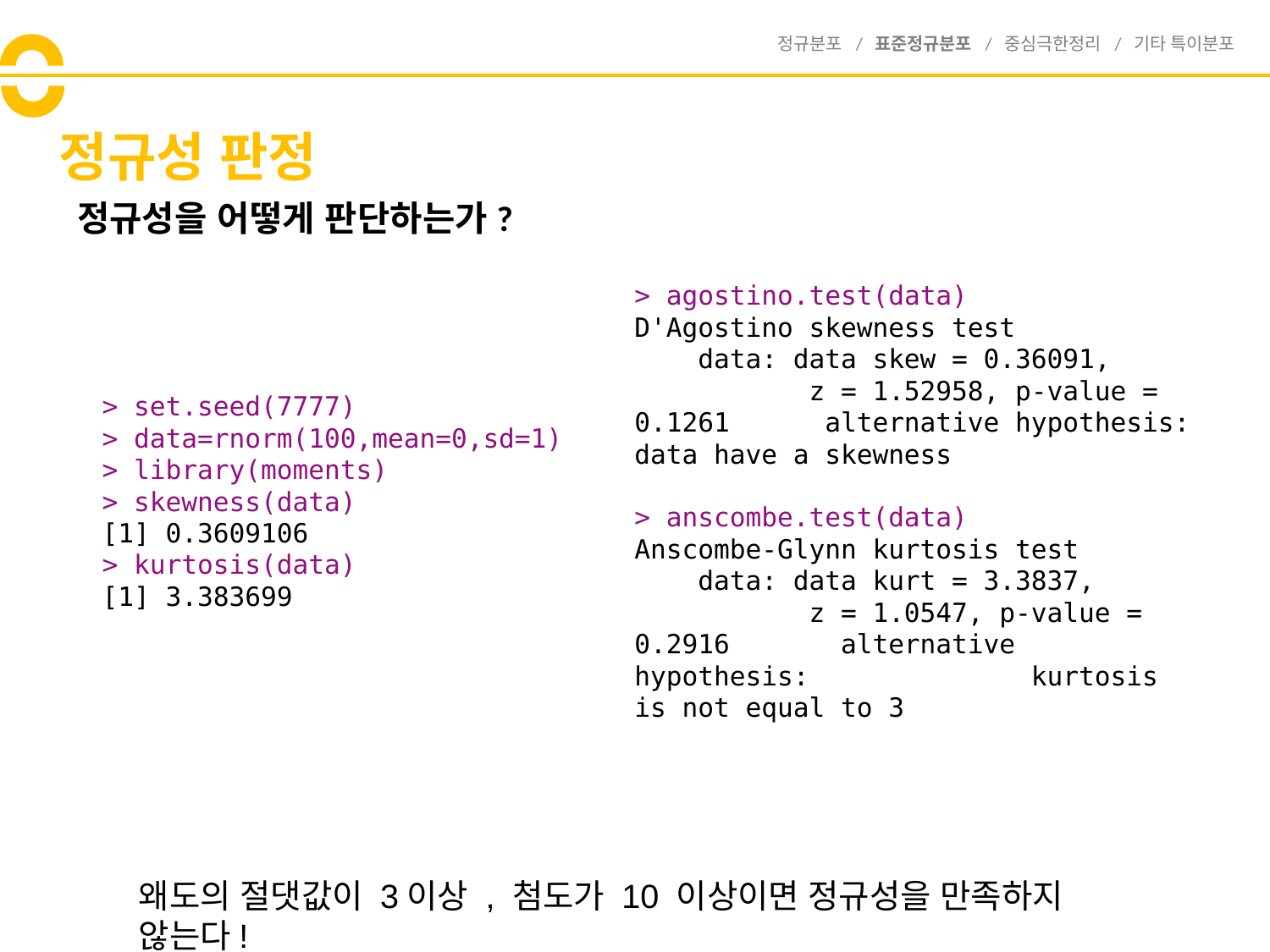

정규분포  /  표준정규분포  /  중심극한정리  /  기타 특이분포

# 정규성 판정
정규성을 어떻게 판단하는가?
> agostino.test(data)              D'Agostino skewness test                data: data skew = 0.36091,                 z = 1.52958, p-value = 0.1261      alternative hypothesis:
data have a skewness

> anscombe.test(data)               Anscombe-Glynn kurtosis test            data: data kurt = 3.3837,                  z = 1.0547, p-value = 0.2916       alternative hypothesis:              kurtosis is not equal to 3
> set.seed(7777)
> data=rnorm(100,mean=0,sd=1)
> library(moments)                            > skewness(data)                           [1] 0.3609106                                > kurtosis(data)                           [1] 3.383699
왜도의 절댓값이 3이상 , 첨도가 10 이상이면 정규성을 만족하지 않는다!